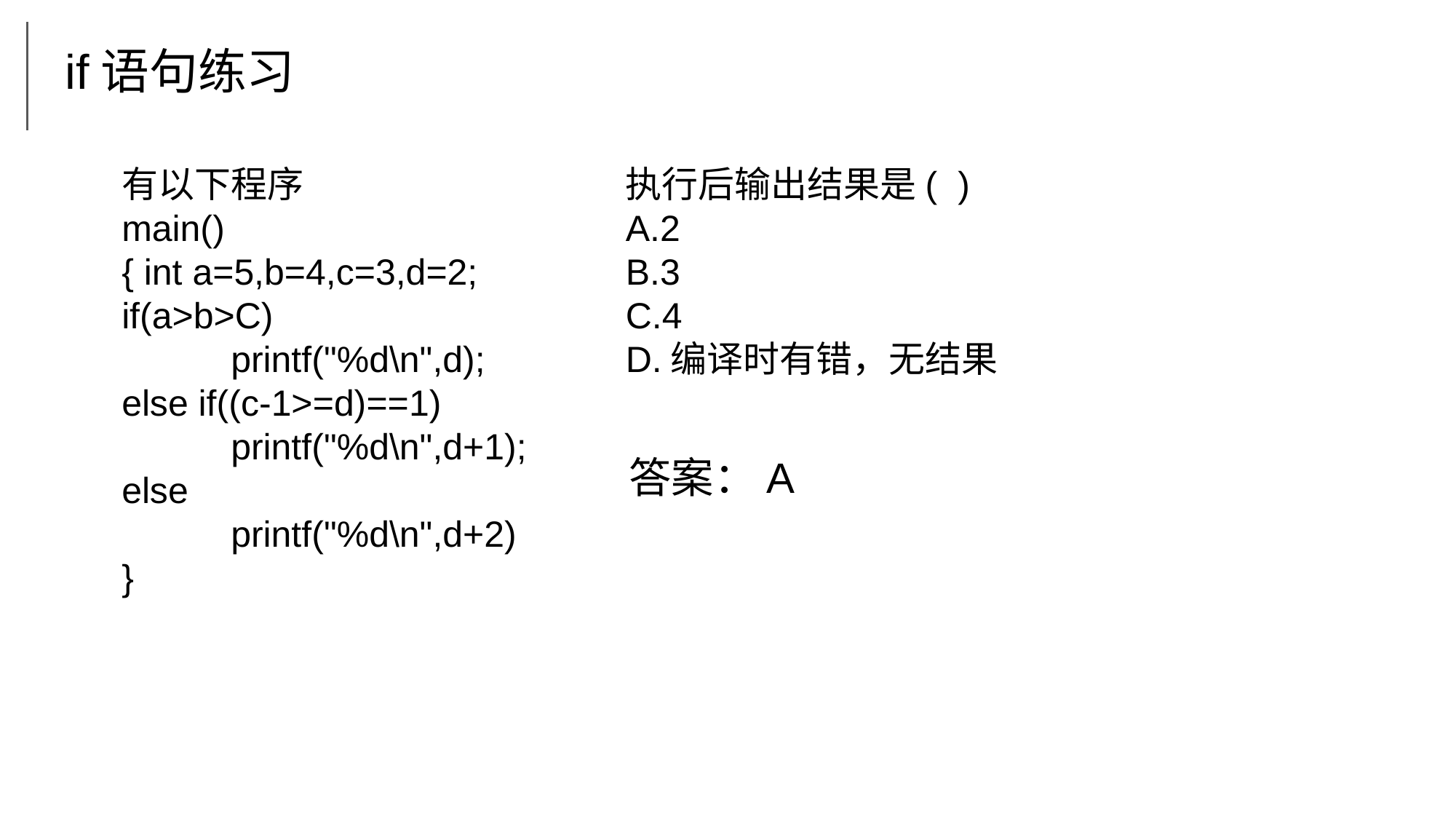

if语句练习
有以下程序
main()
{ int a=5,b=4,c=3,d=2;
if(a>b>C)
	printf("%d\n",d);
else if((c-1>=d)==1)
	printf("%d\n",d+1);
else
	printf("%d\n",d+2)
}
执行后输出结果是(  )
A.2
B.3
C.4
D.编译时有错，无结果
答案：A